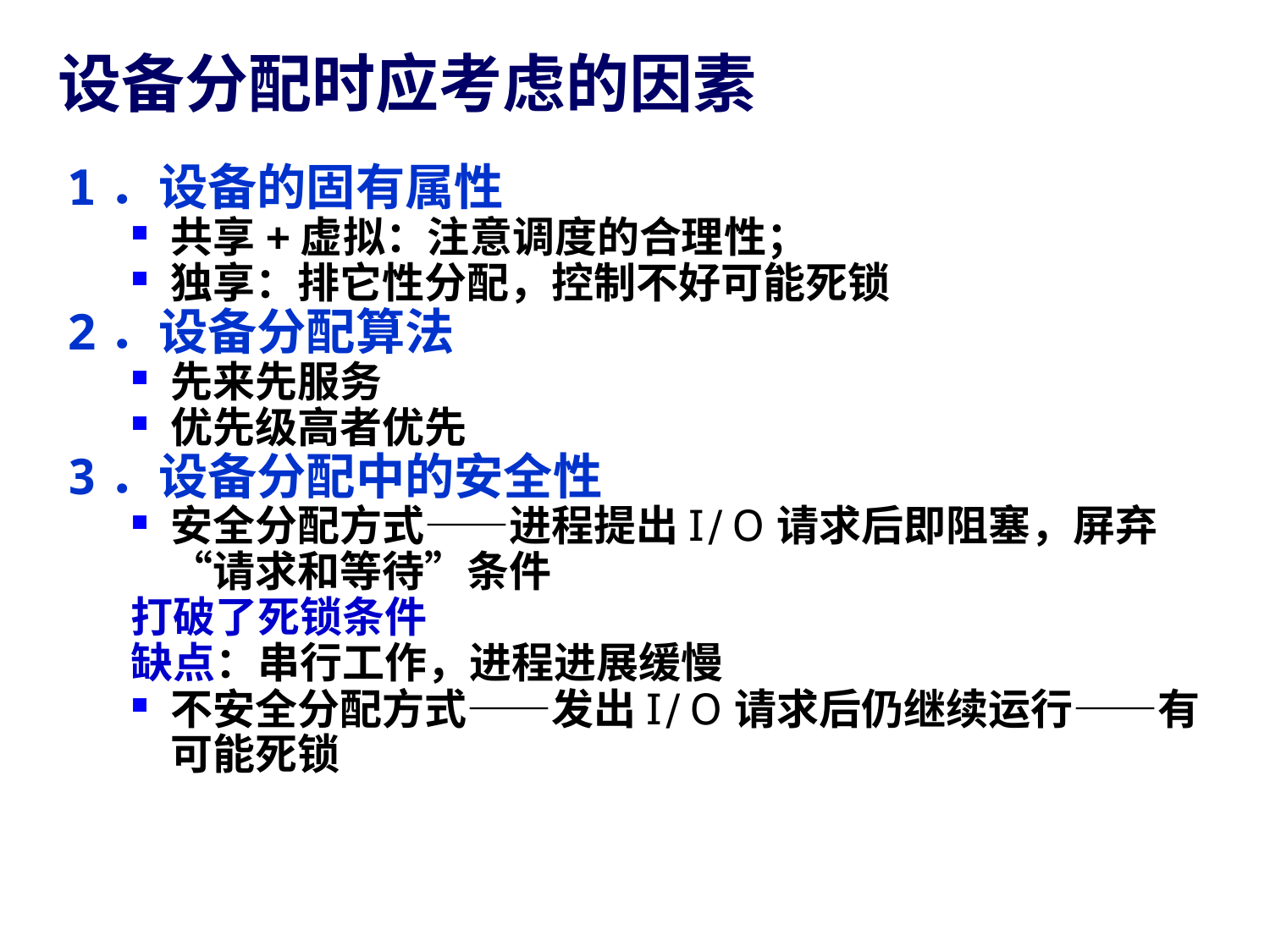

# 设备分配时应考虑的因素
1．设备的固有属性
共享+虚拟：注意调度的合理性；
独享：排它性分配，控制不好可能死锁
2．设备分配算法
先来先服务
优先级高者优先
3．设备分配中的安全性
安全分配方式——进程提出I/O请求后即阻塞，屏弃“请求和等待”条件
打破了死锁条件
缺点：串行工作，进程进展缓慢
不安全分配方式——发出I/O请求后仍继续运行——有可能死锁
68